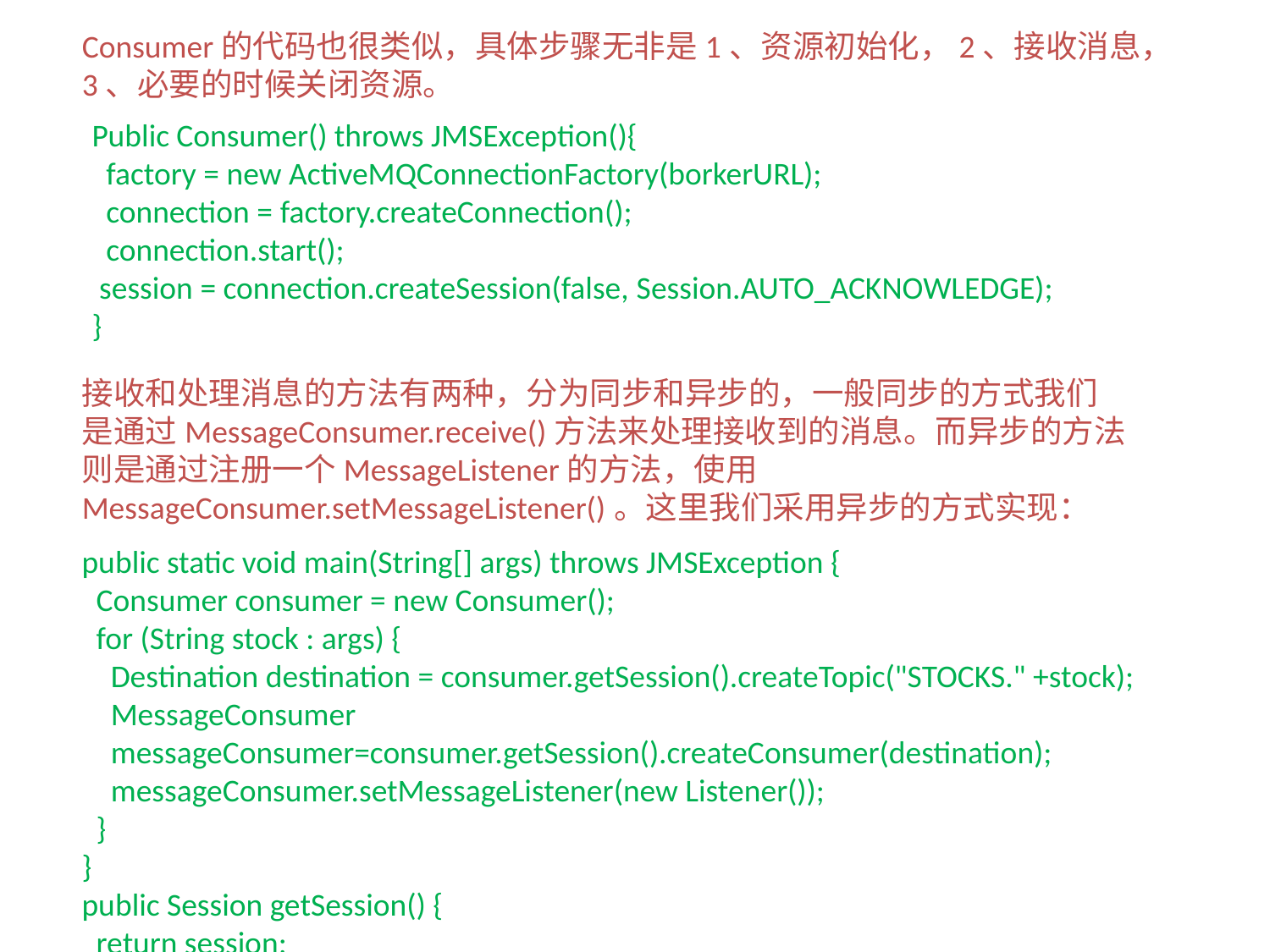

Consumer的代码也很类似，具体步骤无非是1、资源初始化，2、接收消息，3、必要的时候关闭资源。
Public Consumer() throws JMSException(){
  factory = new ActiveMQConnectionFactory(borkerURL);
  connection = factory.createConnection();
  connection.start();
 session = connection.createSession(false, Session.AUTO_ACKNOWLEDGE);
}
接收和处理消息的方法有两种，分为同步和异步的，一般同步的方式我们是通过MessageConsumer.receive()方法来处理接收到的消息。而异步的方法则是通过注册一个MessageListener的方法，使用MessageConsumer.setMessageListener()。这里我们采用异步的方式实现：
public static void main(String[] args) throws JMSException {
  Consumer consumer = new Consumer();
  for (String stock : args) {
    Destination destination = consumer.getSession().createTopic("STOCKS." +stock);
    MessageConsumer
    messageConsumer=consumer.getSession().createConsumer(destination);
    messageConsumer.setMessageListener(new Listener());
  }
}
public Session getSession() {
  return session;
}